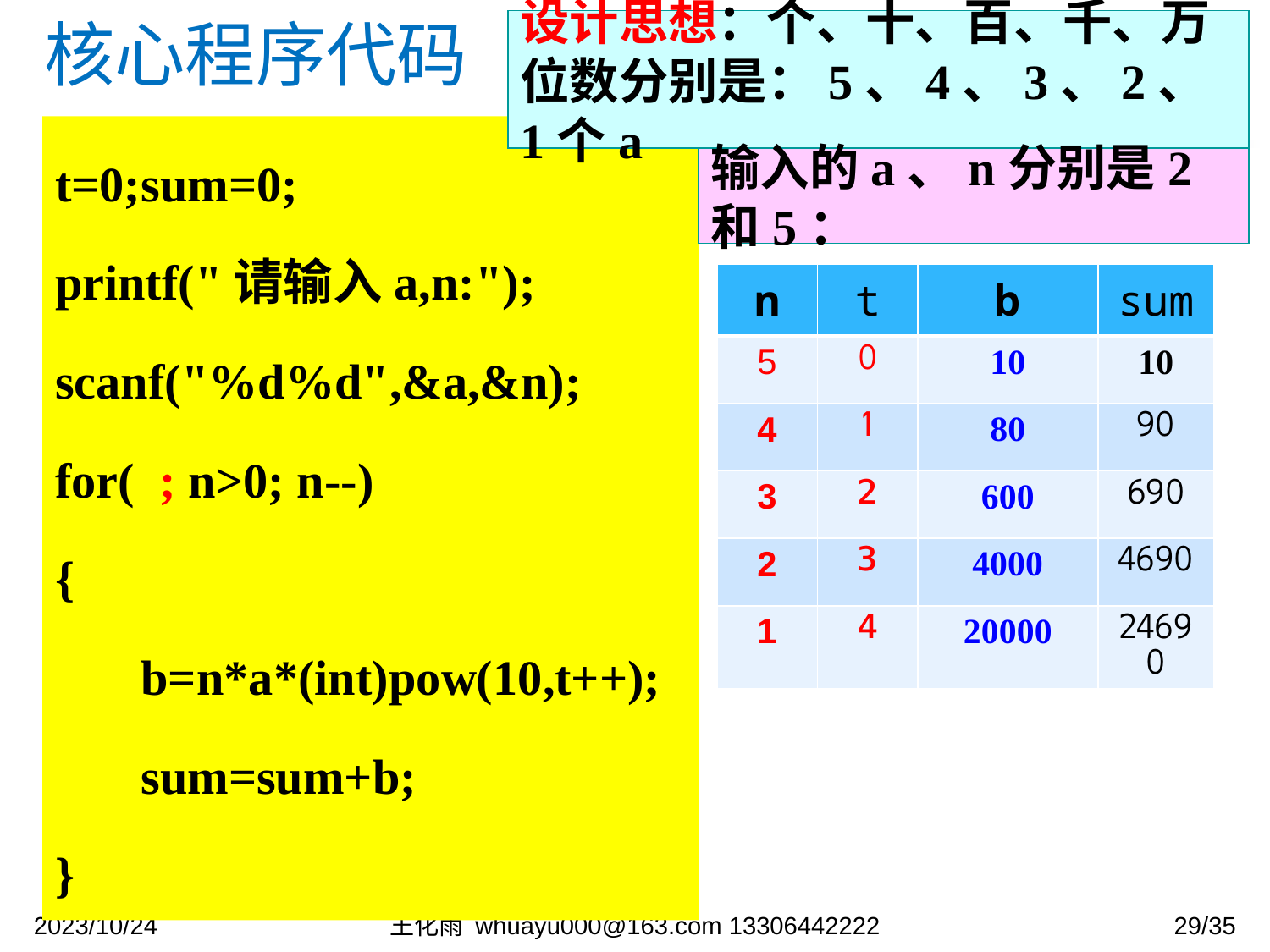

核心程序代码
设计思想：个、十、百、千、万位数分别是：5、4、3、2、1个a
t=0;sum=0;
printf("请输入a,n:");
scanf("%d%d",&a,&n);
for(  ; n>0; n--)
{
       b=n*a*(int)pow(10,t++);
       sum=sum+b;
}
输入的a、n分别是2和5：
| n | t | b | sum |
| --- | --- | --- | --- |
| 5 | 0 | 10 | 10 |
| 4 | 1 | 80 | 90 |
| 3 | 2 | 600 | 690 |
| 2 | 3 | 4000 | 4690 |
| 1 | 4 | 20000 | 24690 |
2023/10/24
王化雨 whuayu000@163.com 13306442222
29/35